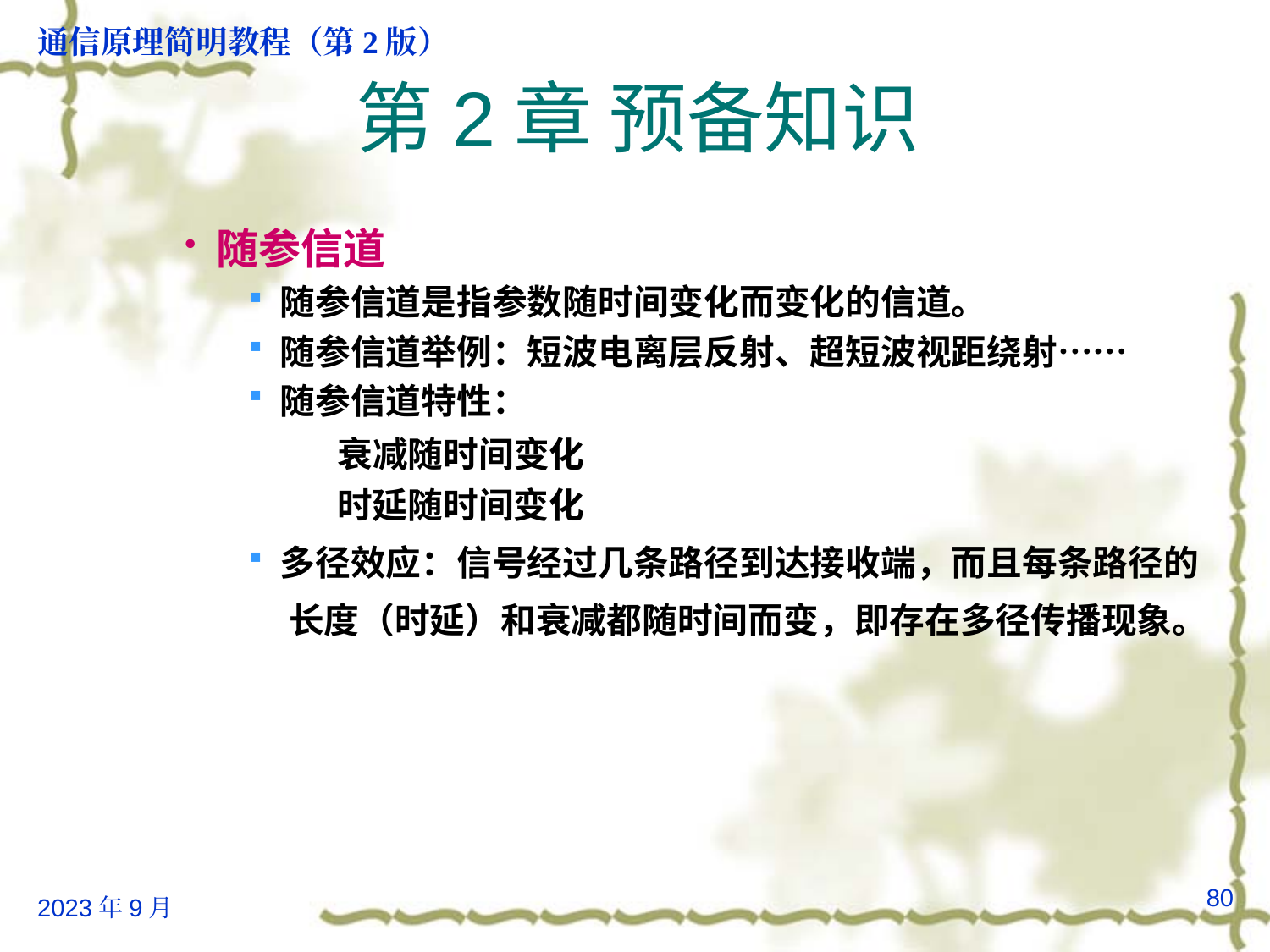

# 第2章 预备知识
随参信道
随参信道是指参数随时间变化而变化的信道。
随参信道举例：短波电离层反射、超短波视距绕射……
随参信道特性：
         衰减随时间变化
          时延随时间变化
多径效应：信号经过几条路径到达接收端，而且每条路径的
    长度（时延）和衰减都随时间而变，即存在多径传播现象。

80